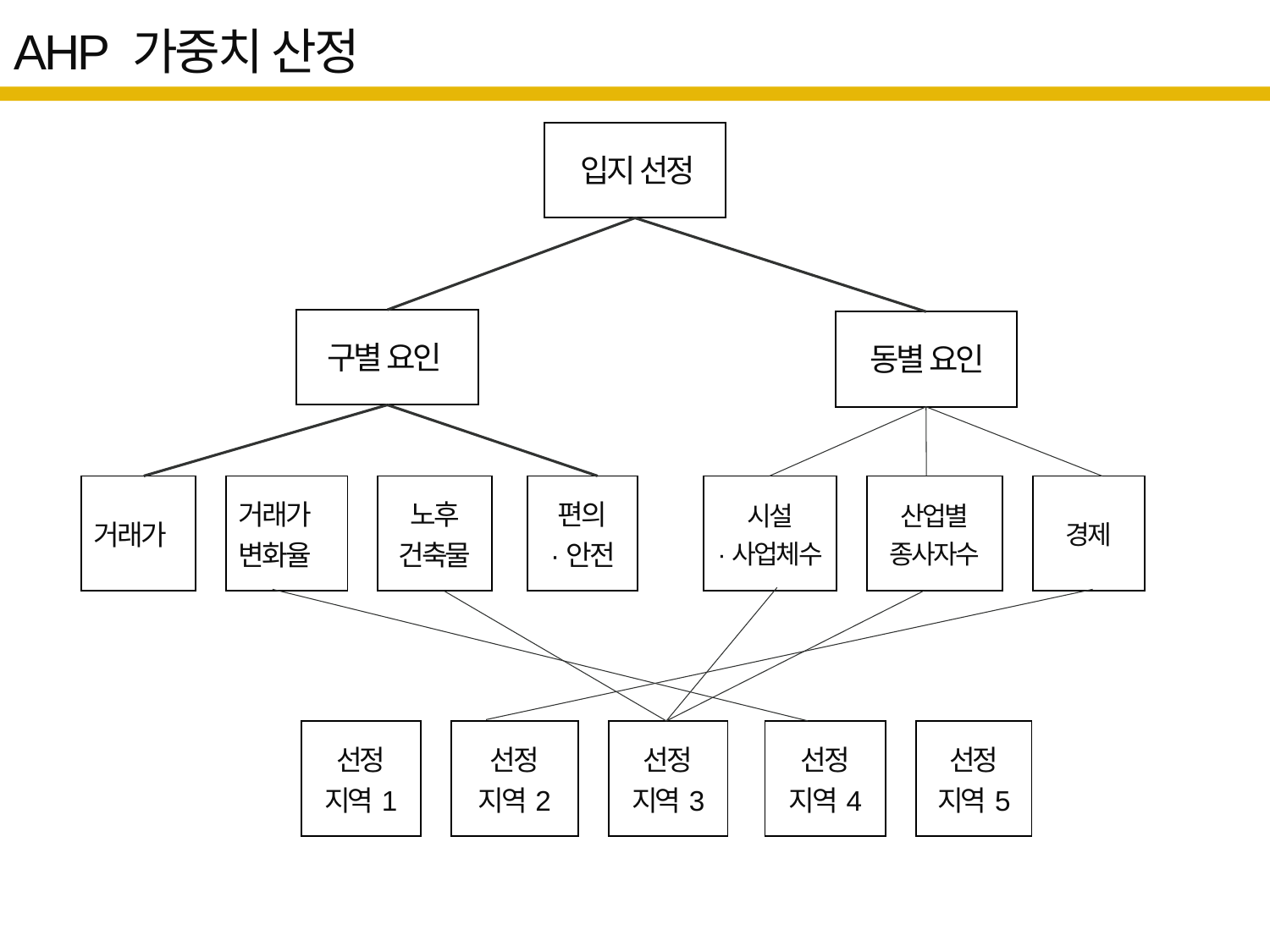

AHP 가중치 산정

 입지 선정

구별 요인
동별 요인
| 거래가 |  | 거래가 변화율 |  | 노후 건축물 |  | 편의 ·안전 |
| --- | --- | --- | --- | --- | --- | --- |
| 시설 ·사업체수 |  | 산업별 종사자수 |  | 경제 |
| --- | --- | --- | --- | --- |
| 선정 지역1 |  | 선정 지역2 |  | 선정 지역3 |  | 선정 지역4 |  | 선정 지역5 |
| --- | --- | --- | --- | --- | --- | --- | --- | --- |